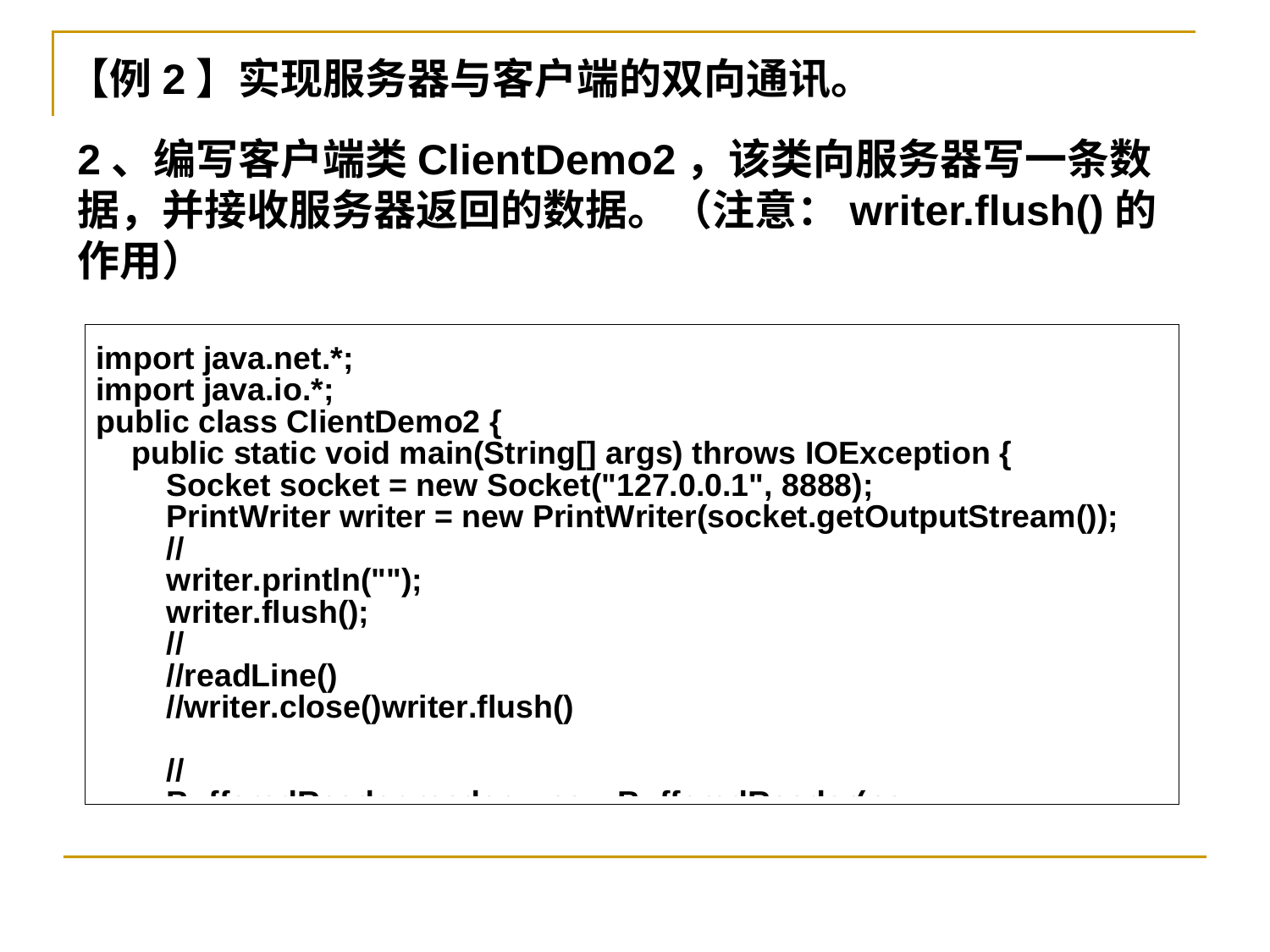

【例2】实现服务器与客户端的双向通讯。
2、编写客户端类ClientDemo2，该类向服务器写一条数据，并接收服务器返回的数据。（注意：writer.flush()的作用）